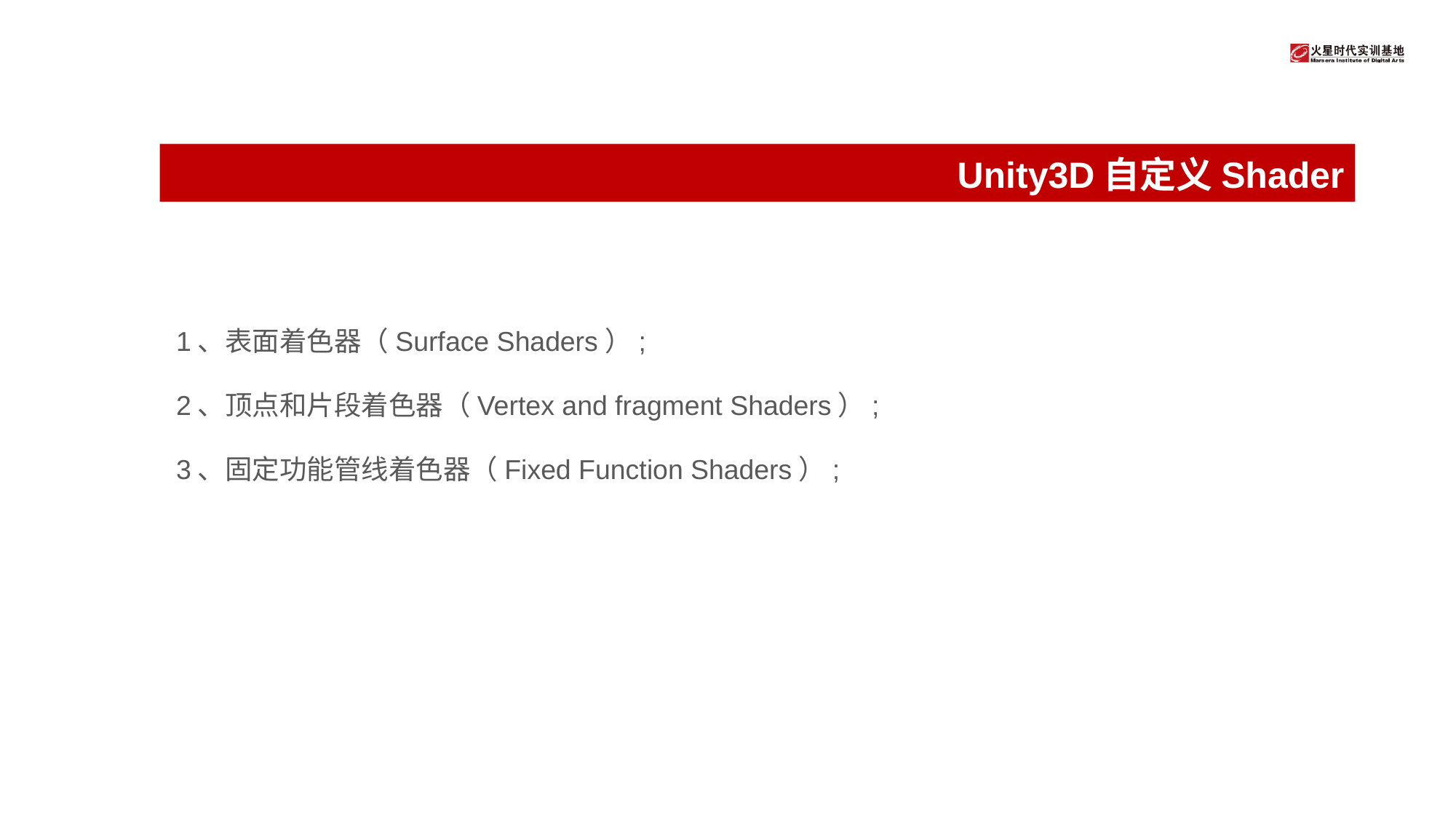

# Unity3D自定义Shader
1、表面着色器（Surface Shaders）;
2、顶点和片段着色器（Vertex and fragment Shaders）;
3、固定功能管线着色器（Fixed Function Shaders）;